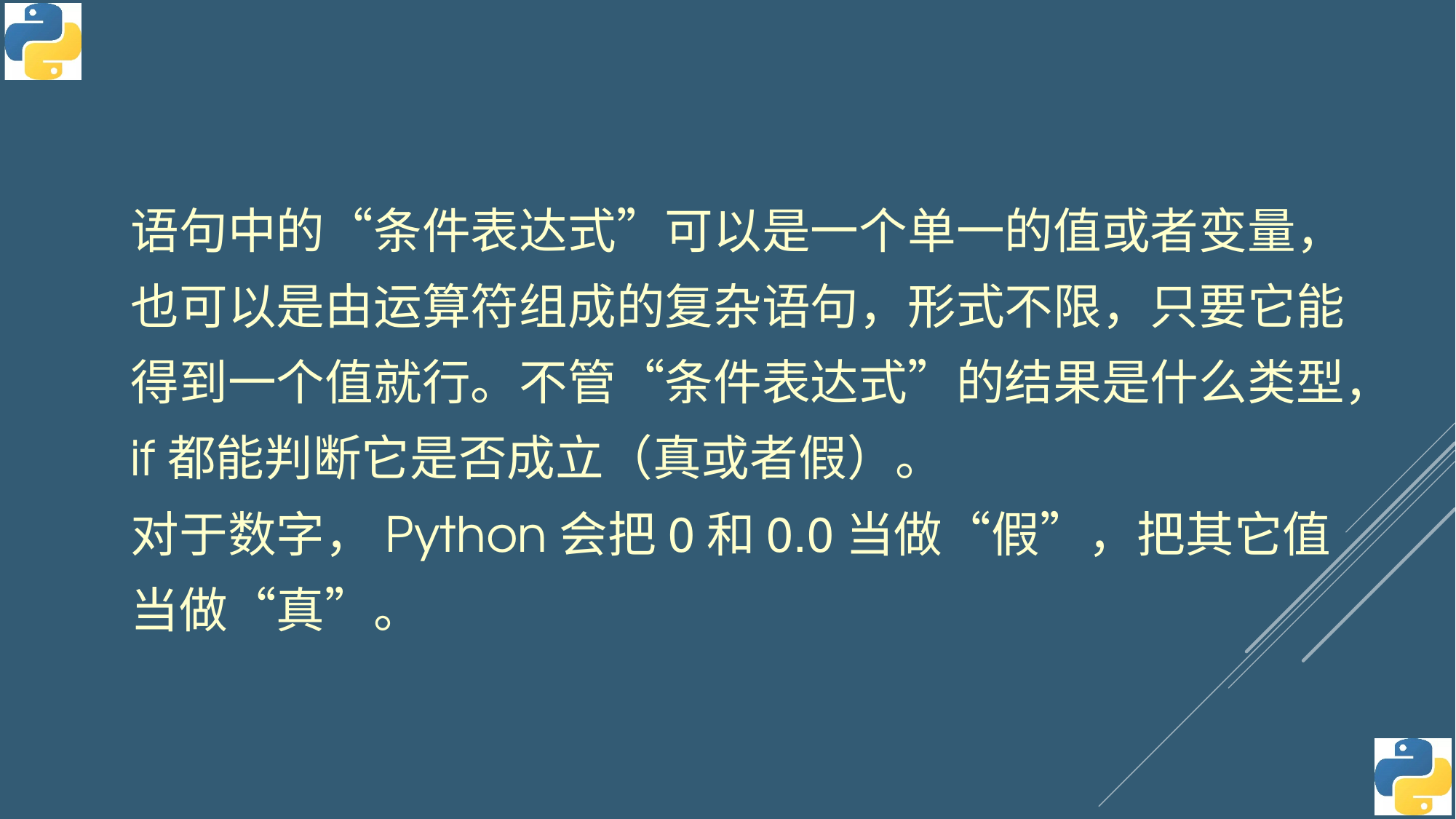

语句中的“条件表达式”可以是一个单一的值或者变量，也可以是由运算符组成的复杂语句，形式不限，只要它能得到一个值就行。不管“条件表达式”的结果是什么类型，if都能判断它是否成立（真或者假）。
对于数字，Python会把0和0.0当做“假”，把其它值当做“真”。